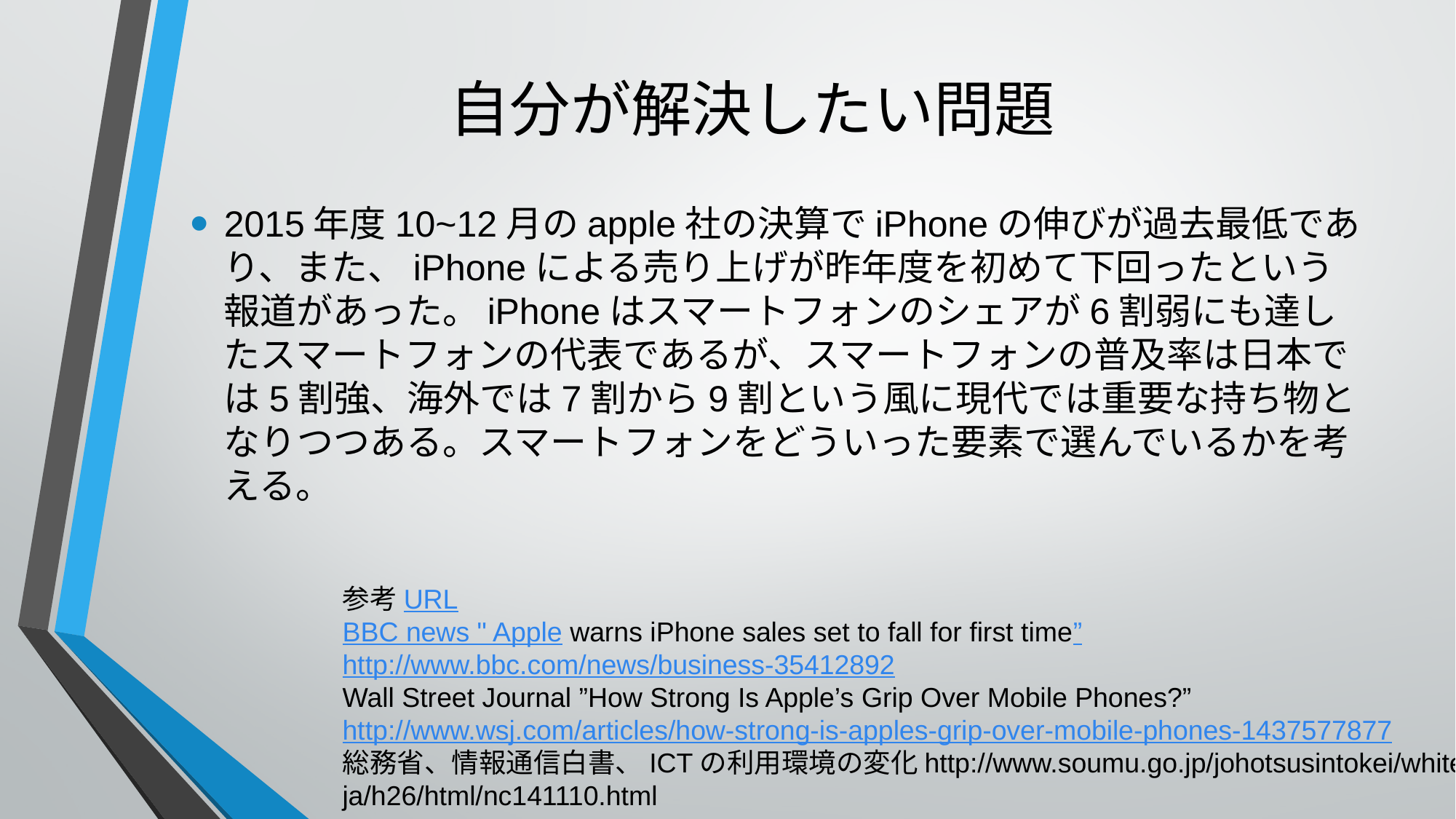

# 自分が解決したい問題
2015年度10~12月のapple社の決算でiPhoneの伸びが過去最低であり、また、iPhoneによる売り上げが昨年度を初めて下回ったという報道があった。iPhoneはスマートフォンのシェアが6割弱にも達したスマートフォンの代表であるが、スマートフォンの普及率は日本では5割強、海外では7割から9割という風に現代では重要な持ち物となりつつある。スマートフォンをどういった要素で選んでいるかを考える。
参考URL
BBC news " Apple warns iPhone sales set to fall for first time”
http://www.bbc.com/news/business-35412892
Wall Street Journal ”How Strong Is Apple’s Grip Over Mobile Phones?”
http://www.wsj.com/articles/how-strong-is-apples-grip-over-mobile-phones-1437577877
総務省、情報通信白書、ICTの利用環境の変化http://www.soumu.go.jp/johotsusintokei/whitepaper/ja/h26/html/nc141110.html